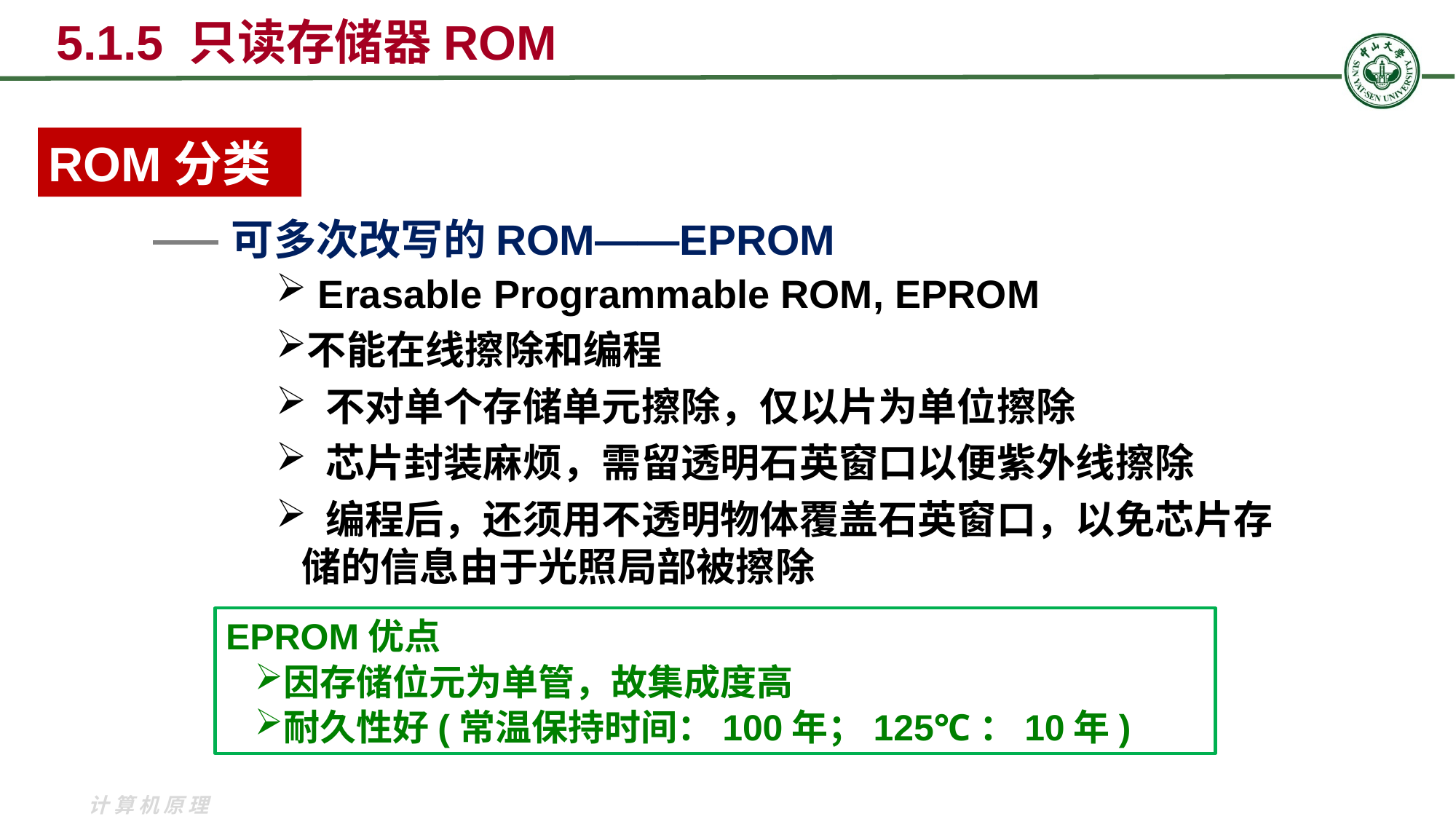

5.1.5 只读存储器ROM
ROM分类
可多次改写的ROM——EPROM
 Erasable Programmable ROM, EPROM
不能在线擦除和编程
 不对单个存储单元擦除，仅以片为单位擦除
 芯片封装麻烦，需留透明石英窗口以便紫外线擦除
 编程后，还须用不透明物体覆盖石英窗口，以免芯片存储的信息由于光照局部被擦除

EPROM优点
因存储位元为单管，故集成度高
耐久性好(常温保持时间：100年；125℃：10年)